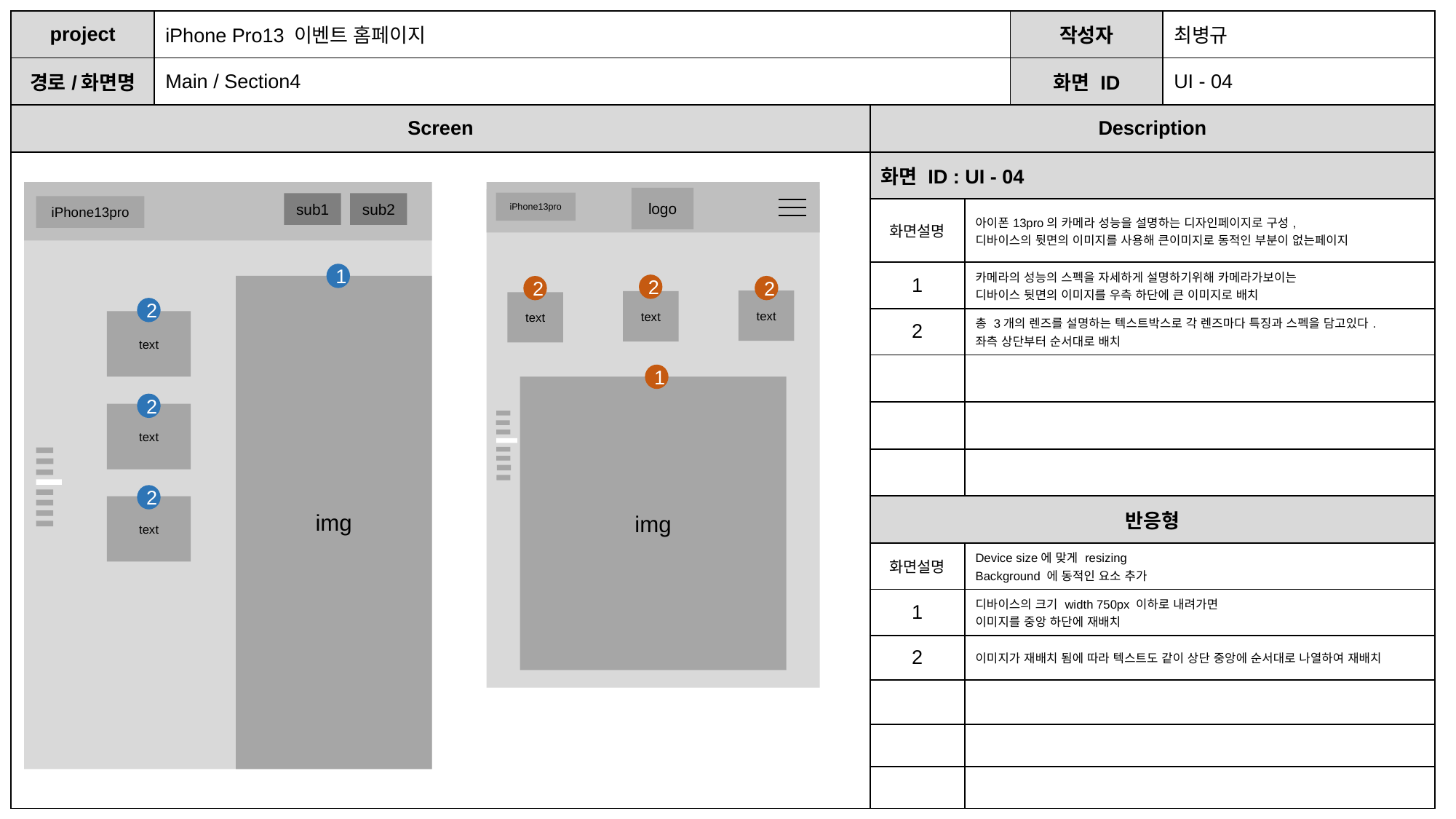

| project | iPhone Pro13 이벤트 홈페이지 |  |  | 작성자 | 최병규 |
| --- | --- | --- | --- | --- | --- |
| 경로/화면명 | Main / Section4 |  |  | 화면 ID | UI - 04 |
| Screen |  | Description |  |  |  |
|  |  | 화면 ID : UI - 04 |  |  |  |
|  |  | 화면설명 | 아이폰13pro의 카메라 성능을 설명하는 디자인페이지로 구성, 디바이스의 뒷면의 이미지를 사용해 큰이미지로 동적인 부분이 없는페이지 |  |  |
|  |  | 1 | 카메라의 성능의 스펙을 자세하게 설명하기위해 카메라가보이는 디바이스 뒷면의 이미지를 우측 하단에 큰 이미지로 배치 |  |  |
|  |  | 2 | 총 3개의 렌즈를 설명하는 텍스트박스로 각 렌즈마다 특징과 스펙을 담고있다. 좌측 상단부터 순서대로 배치 |  |  |
|  |  |  |  |  |  |
|  |  |  |  |  |  |
|  |  |  |  |  |  |
|  |  | 반응형 |  |  |  |
|  |  | 화면설명 | Device size에 맞게 resizing Background 에 동적인 요소 추가 |  |  |
|  |  | 1 | 디바이스의 크기 width 750px 이하로 내려가면 이미지를 중앙 하단에 재배치 |  |  |
|  |  | 2 | 이미지가 재배치 됨에 따라 텍스트도 같이 상단 중앙에 순서대로 나열하여 재배치 |  |  |
|  |  |  |  |  |  |
|  |  |  |  |  |  |
|  |  |  |  |  |  |

sub2
sub1
iPhone13pro

logo
iPhone13pro
1
2
img
2
2
text
text
text
2
text
1
img
2
text

2
text